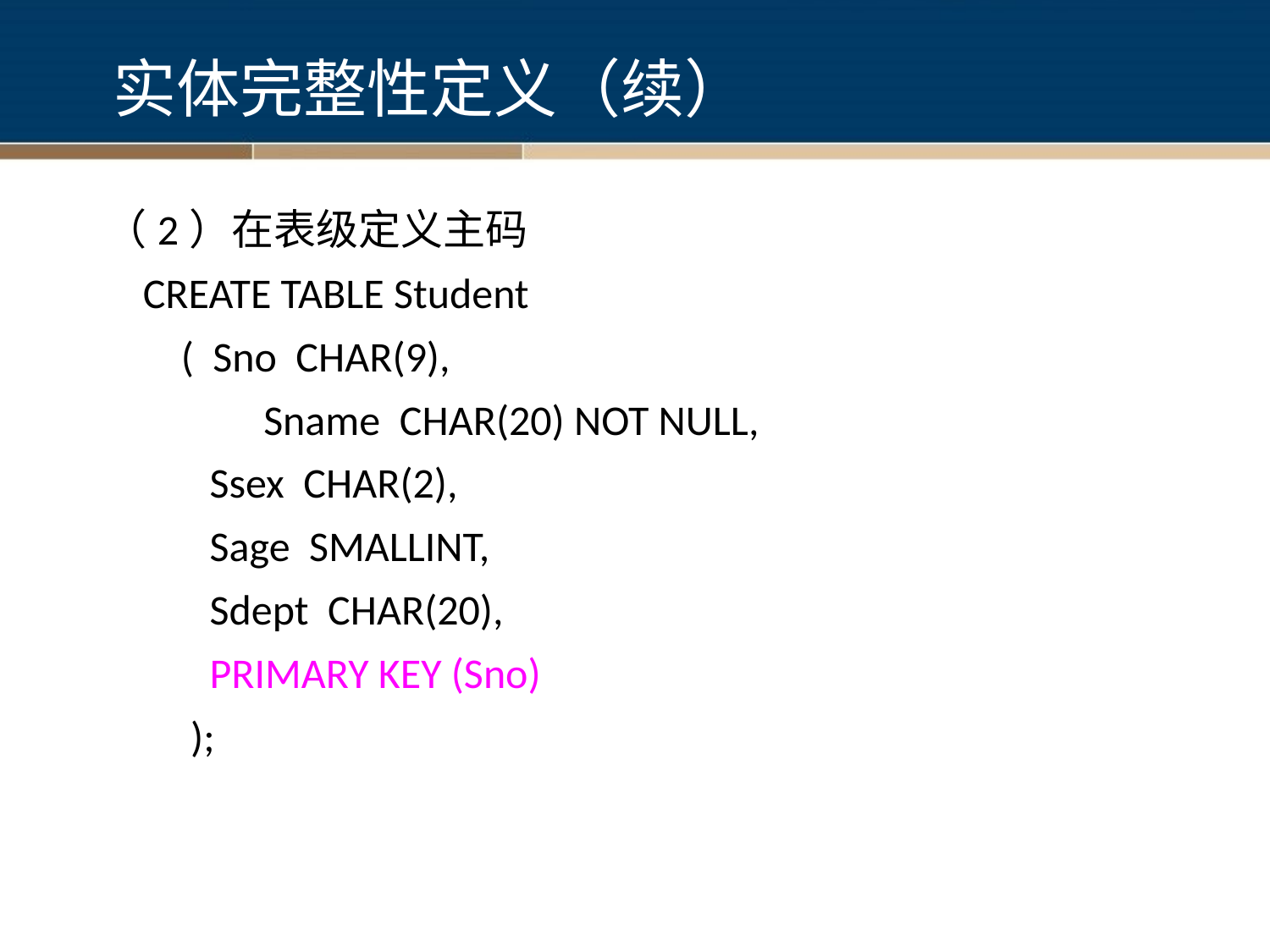

实体完整性定义（续）
（2）在表级定义主码
    CREATE TABLE Student
        (  Sno  CHAR(9),
         	Sname  CHAR(20) NOT NULL,
           Ssex  CHAR(2),
           Sage  SMALLINT,
           Sdept  CHAR(20),
           PRIMARY KEY (Sno)
         );